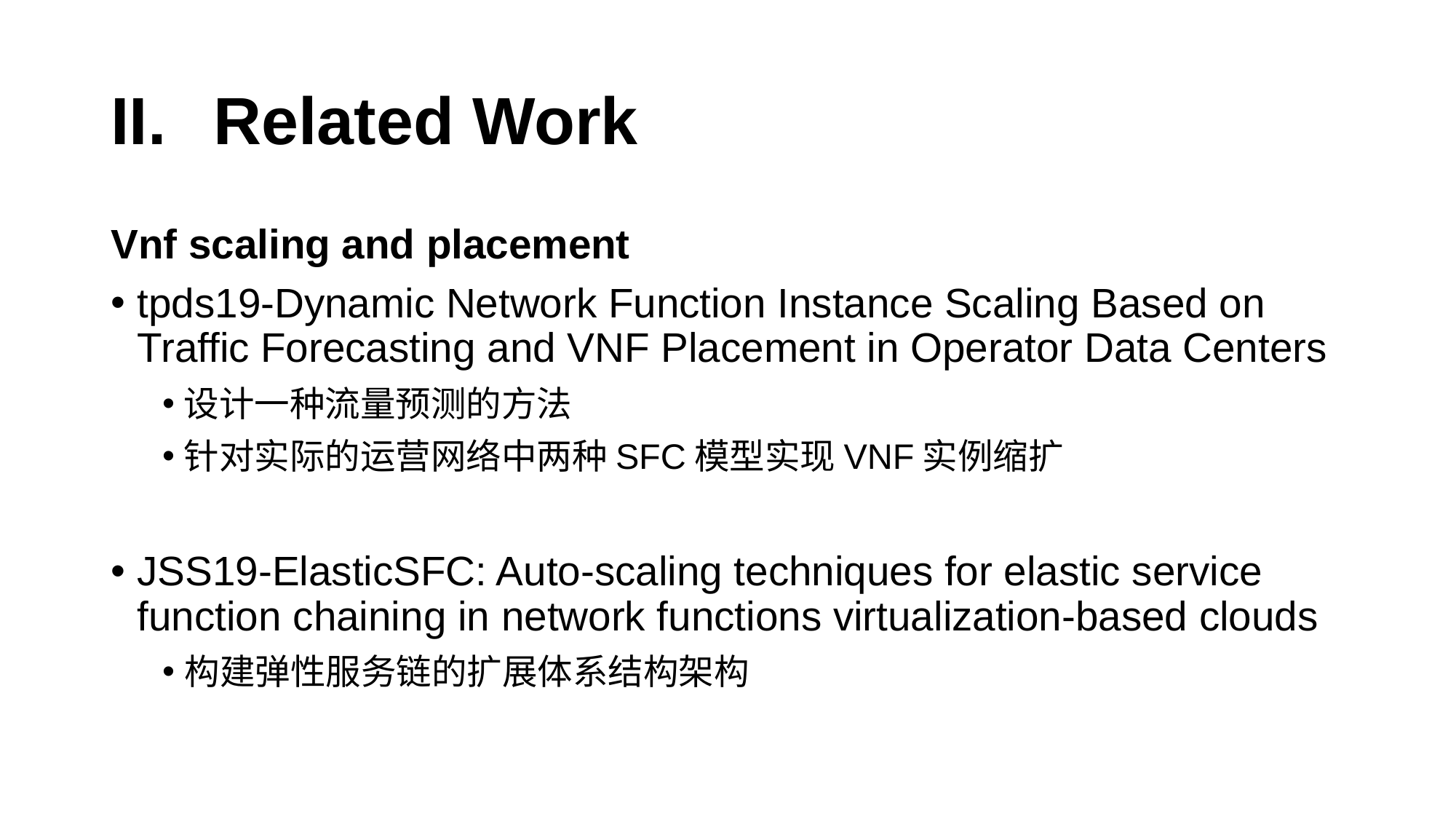

# Related Work
Vnf scaling and placement
tpds19-Dynamic Network Function Instance Scaling Based on Traffic Forecasting and VNF Placement in Operator Data Centers
设计一种流量预测的方法
针对实际的运营网络中两种SFC模型实现VNF实例缩扩

JSS19-ElasticSFC: Auto-scaling techniques for elastic service function chaining in network functions virtualization-based clouds
构建弹性服务链的扩展体系结构架构